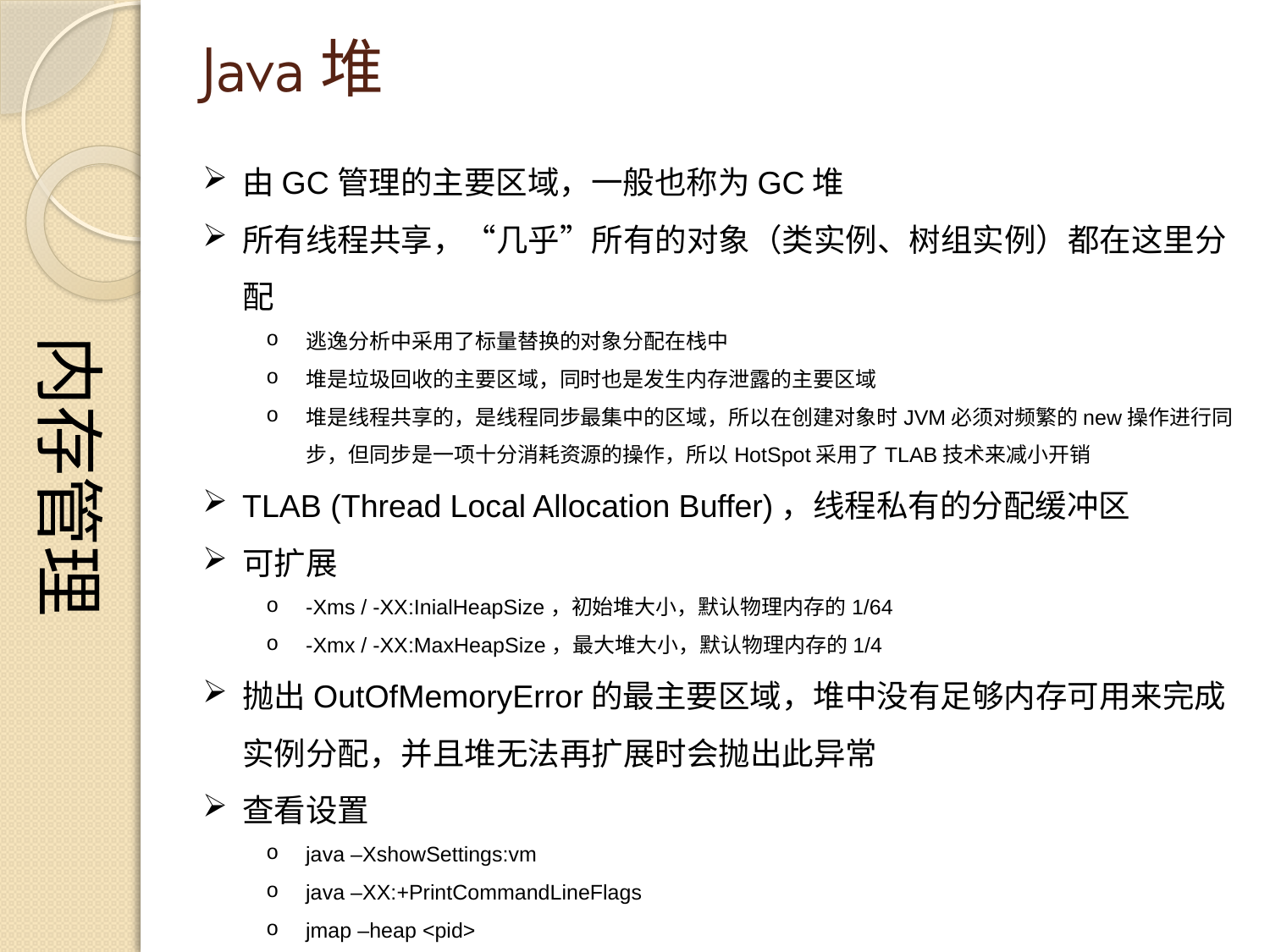

内存管理
# Java堆
由GC管理的主要区域，一般也称为GC堆
所有线程共享，“几乎”所有的对象（类实例、树组实例）都在这里分配
逃逸分析中采用了标量替换的对象分配在栈中
堆是垃圾回收的主要区域，同时也是发生内存泄露的主要区域
堆是线程共享的，是线程同步最集中的区域，所以在创建对象时JVM必须对频繁的new操作进行同步，但同步是一项十分消耗资源的操作，所以HotSpot采用了TLAB技术来减小开销
TLAB (Thread Local Allocation Buffer)，线程私有的分配缓冲区
可扩展
-Xms / -XX:InialHeapSize，初始堆大小，默认物理内存的1/64
-Xmx / -XX:MaxHeapSize，最大堆大小，默认物理内存的1/4
抛出OutOfMemoryError的最主要区域，堆中没有足够内存可用来完成实例分配，并且堆无法再扩展时会抛出此异常
查看设置
java –XshowSettings:vm
java –XX:+PrintCommandLineFlags
jmap –heap <pid>